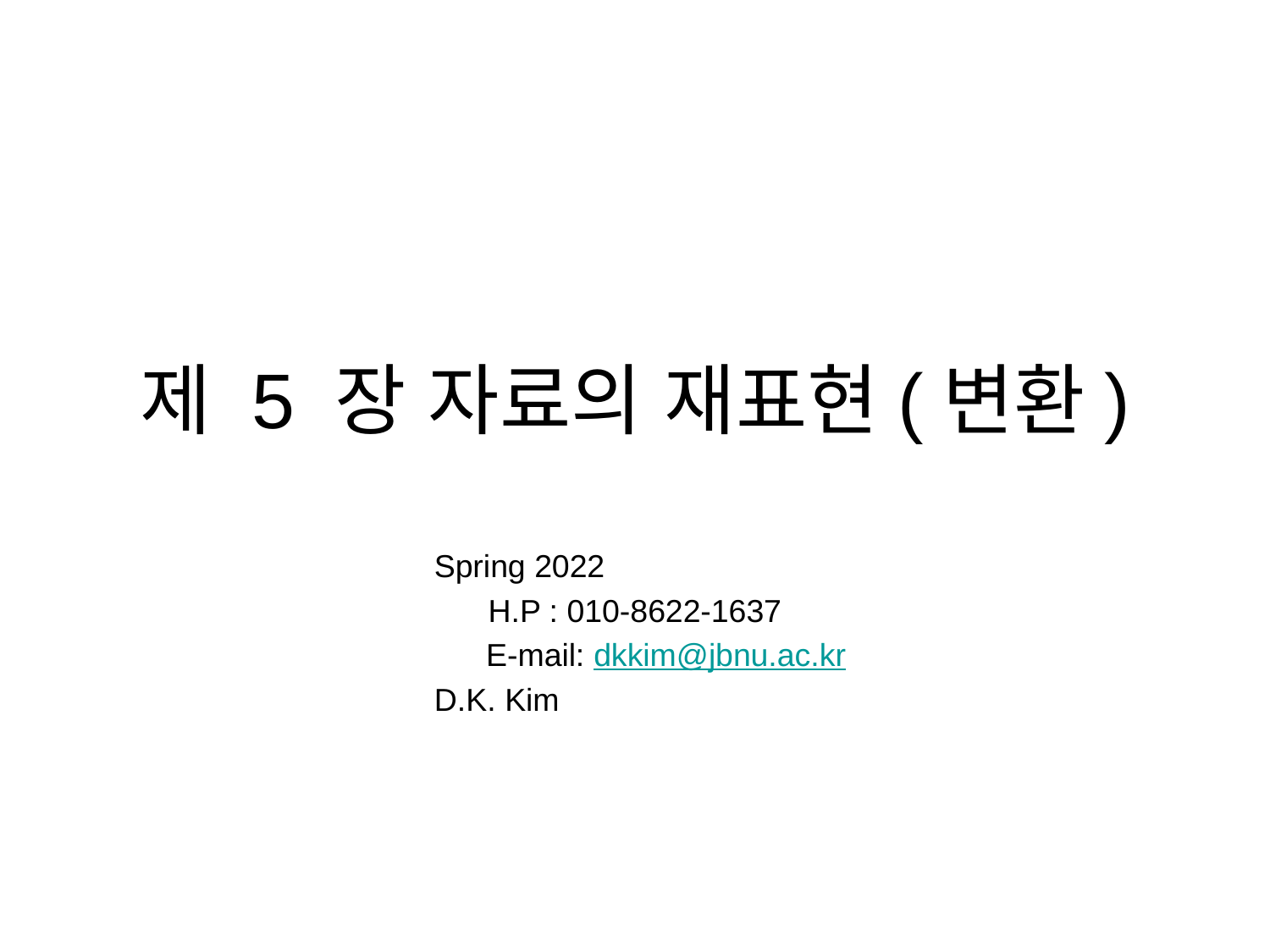

# 제 5 장 자료의 재표현(변환)
                          Spring 2022
H.P : 010-8622-1637
       E-mail: dkkim@jbnu.ac.kr
                          D.K. Kim